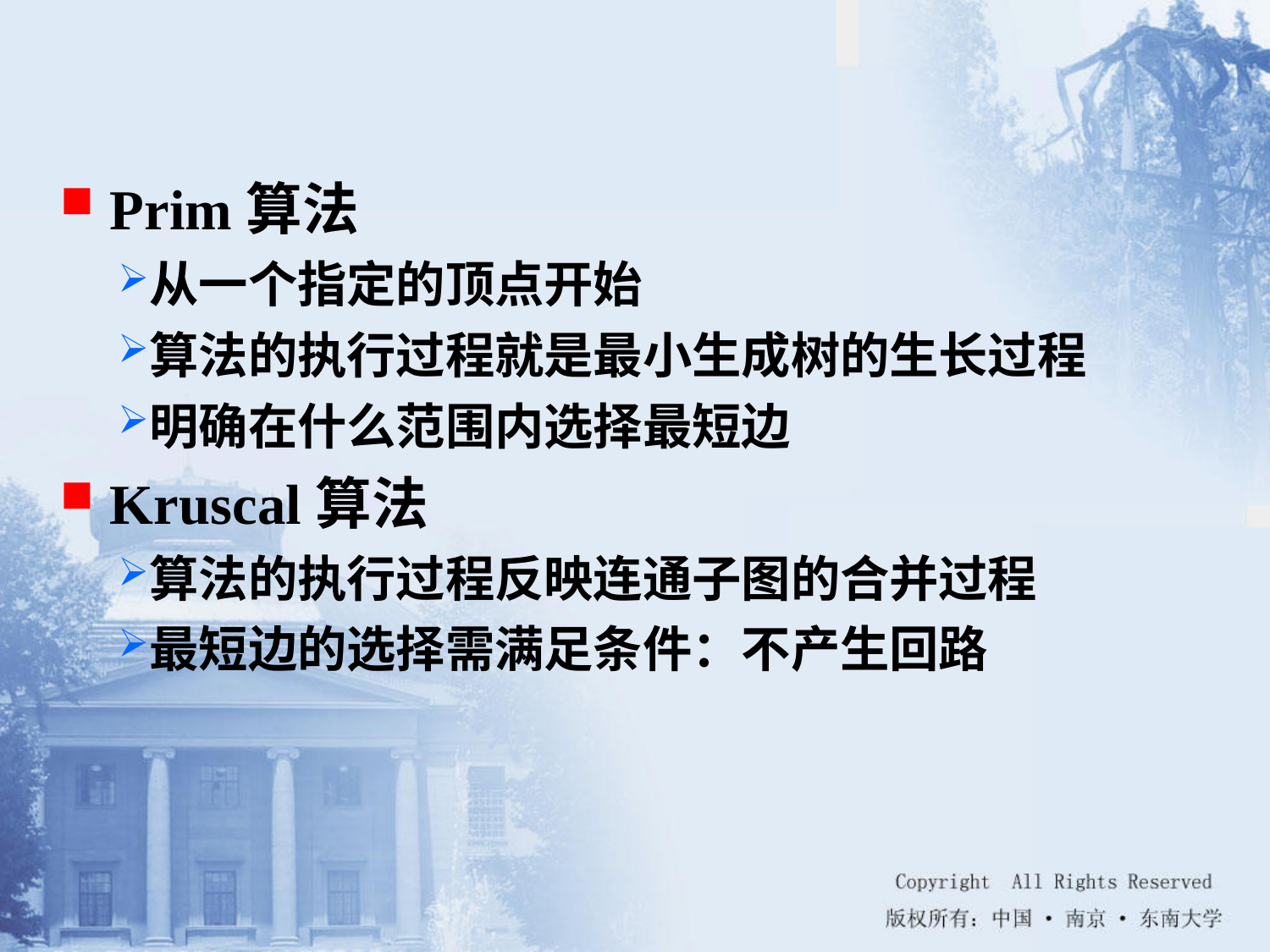

Prim算法
从一个指定的顶点开始
算法的执行过程就是最小生成树的生长过程
明确在什么范围内选择最短边
Kruscal算法
算法的执行过程反映连通子图的合并过程
最短边的选择需满足条件：不产生回路